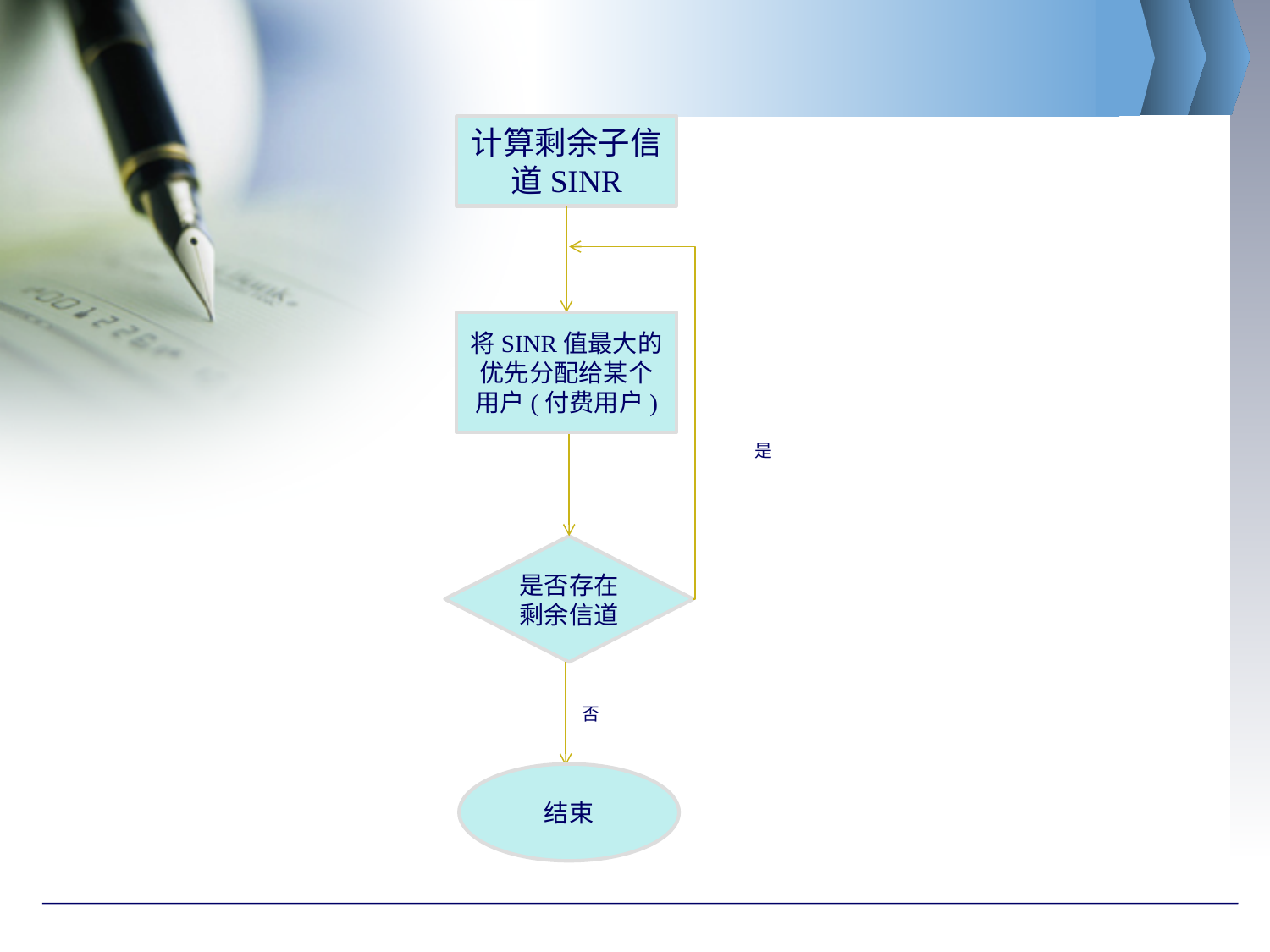

计算剩余子信道SINR
将SINR值最大的优先分配给某个用户(付费用户)
是
是否存在剩余信道
否
结束